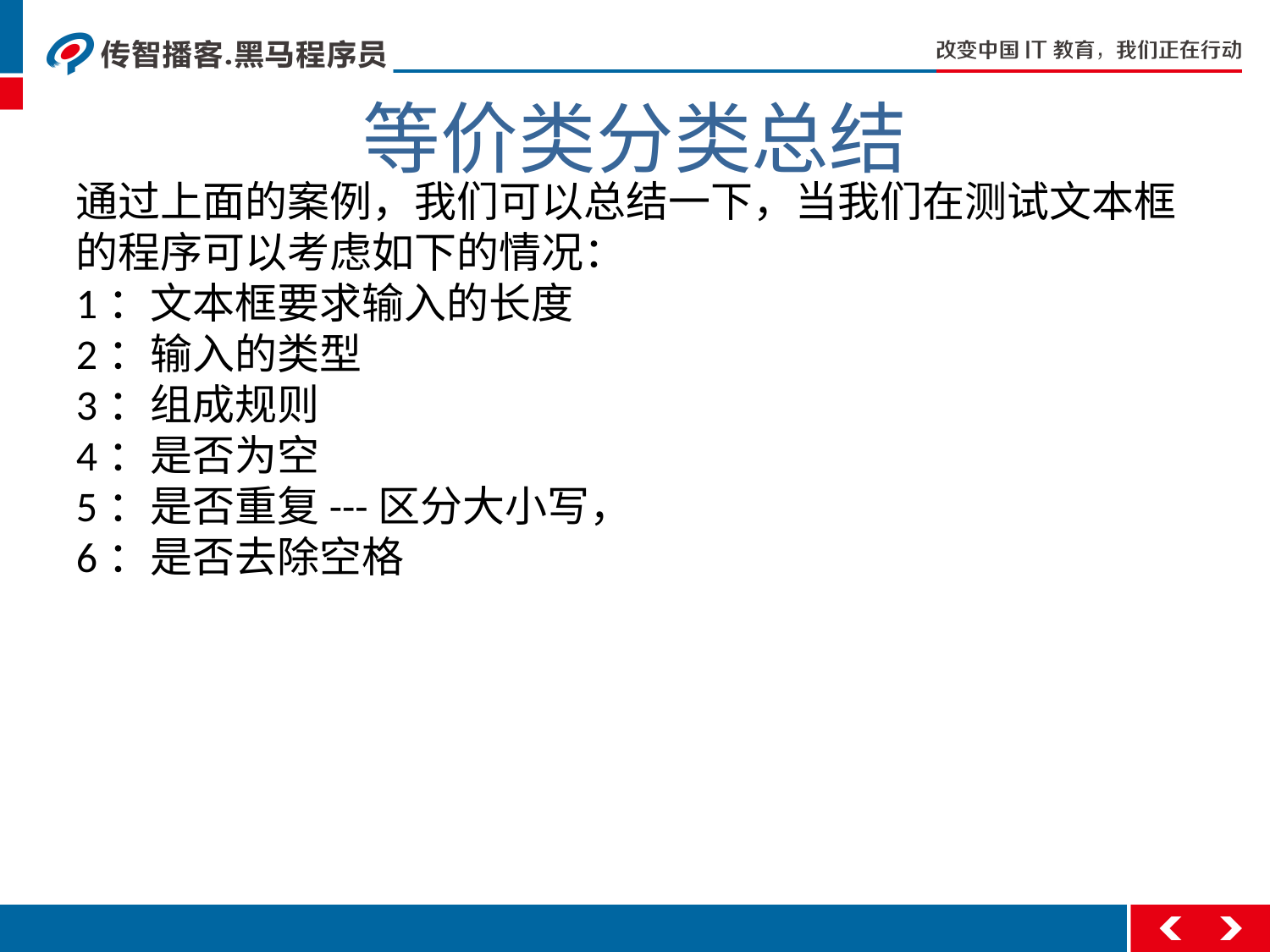

等价类分类总结
通过上面的案例，我们可以总结一下，当我们在测试文本框
的程序可以考虑如下的情况：
1：文本框要求输入的长度
2：输入的类型
3：组成规则
4：是否为空
5：是否重复---区分大小写，
6：是否去除空格